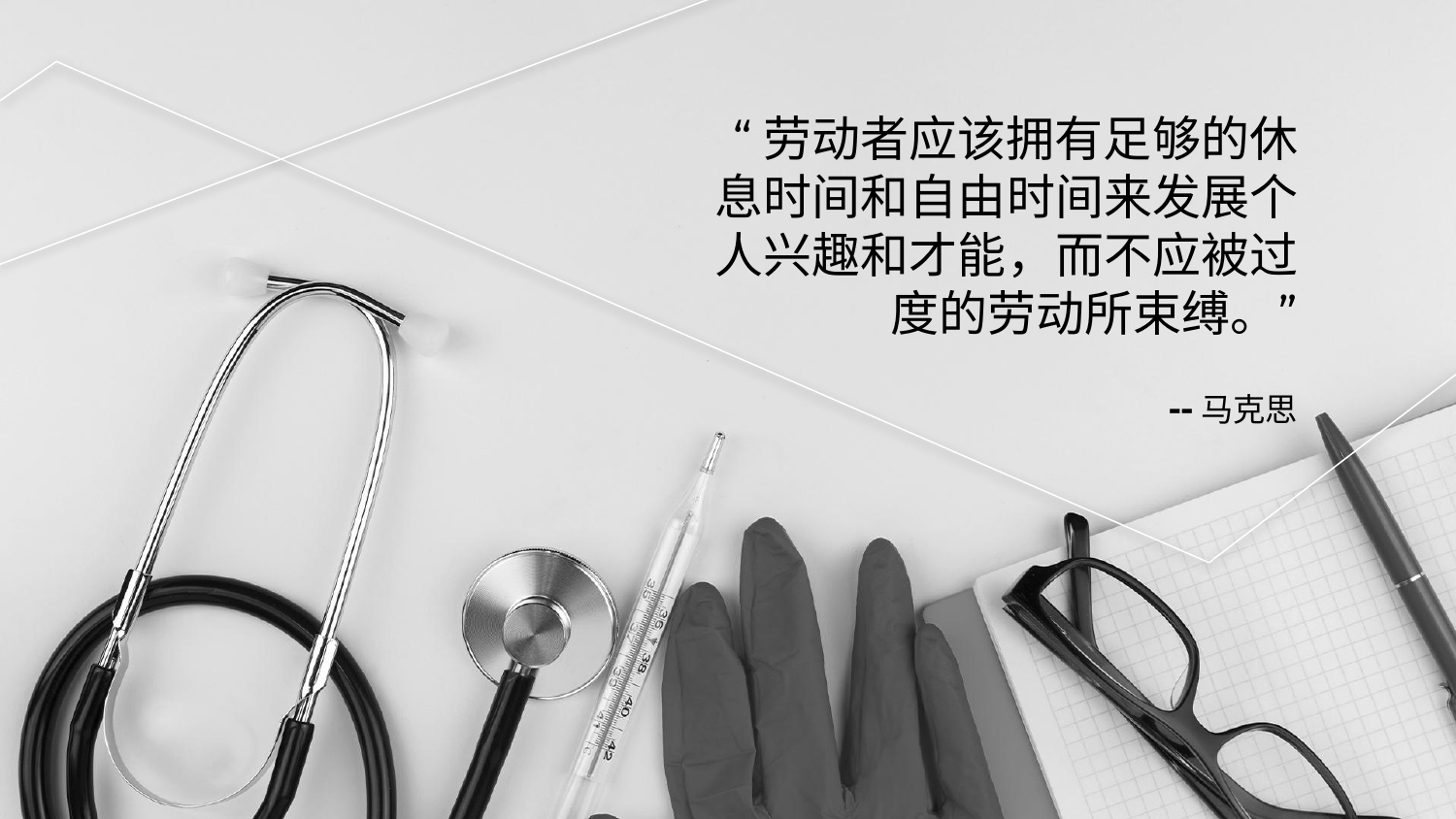

“劳动者应该拥有足够的休息时间和自由时间来发展个人兴趣和才能，而不应被过度的劳动所束缚。”
# --马克思